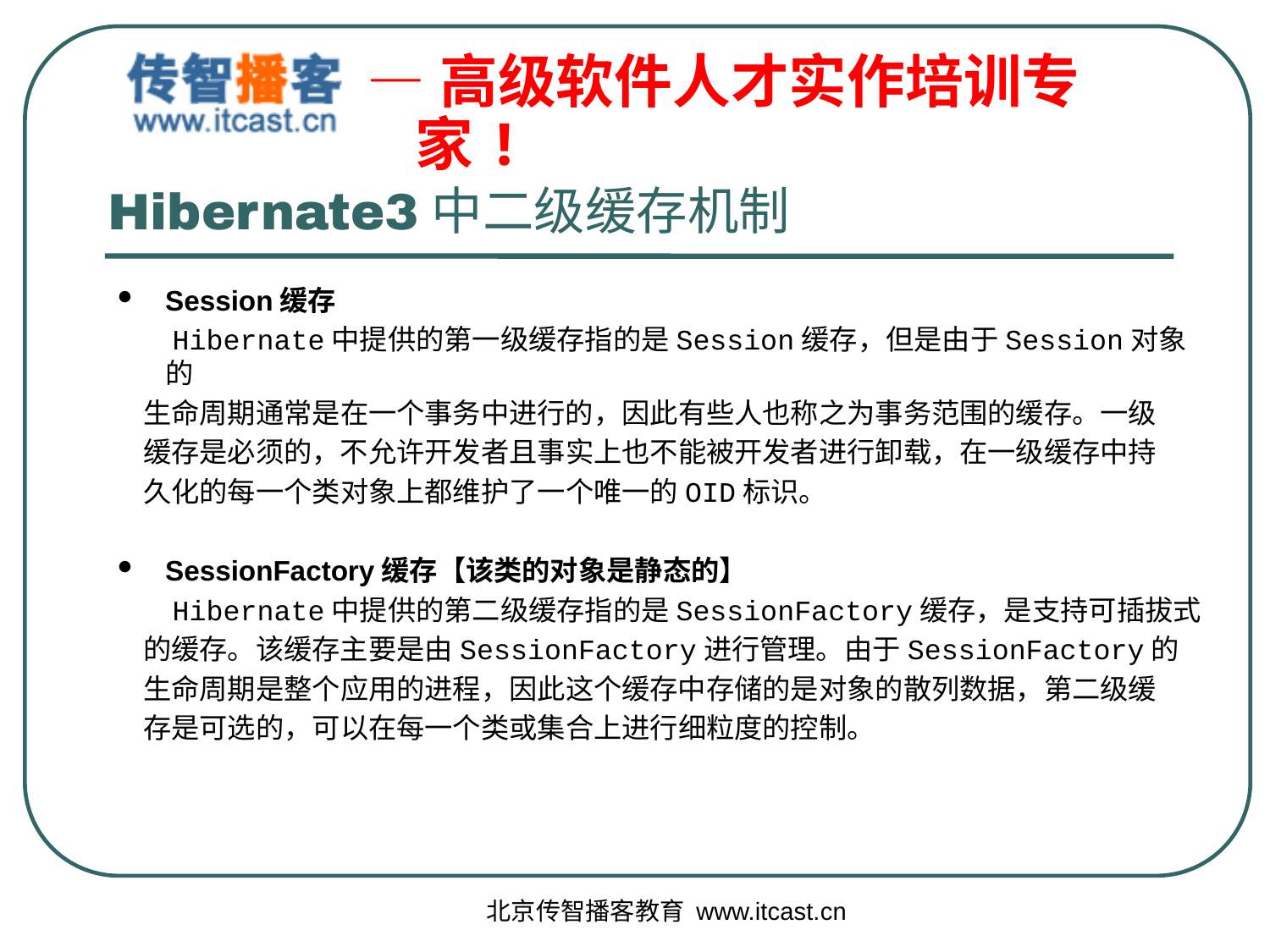

# Hibernate3中二级缓存机制
Session缓存
       Hibernate中提供的第一级缓存指的是Session缓存，但是由于Session对象的
   生命周期通常是在一个事务中进行的，因此有些人也称之为事务范围的缓存。一级
   缓存是必须的，不允许开发者且事实上也不能被开发者进行卸载，在一级缓存中持
   久化的每一个类对象上都维护了一个唯一的OID标识。

SessionFactory缓存【该类的对象是静态的】
       Hibernate中提供的第二级缓存指的是SessionFactory缓存，是支持可插拔式
   的缓存。该缓存主要是由SessionFactory进行管理。由于SessionFactory的
   生命周期是整个应用的进程，因此这个缓存中存储的是对象的散列数据，第二级缓
   存是可选的，可以在每一个类或集合上进行细粒度的控制。

北京传智播客教育 www.itcast.cn